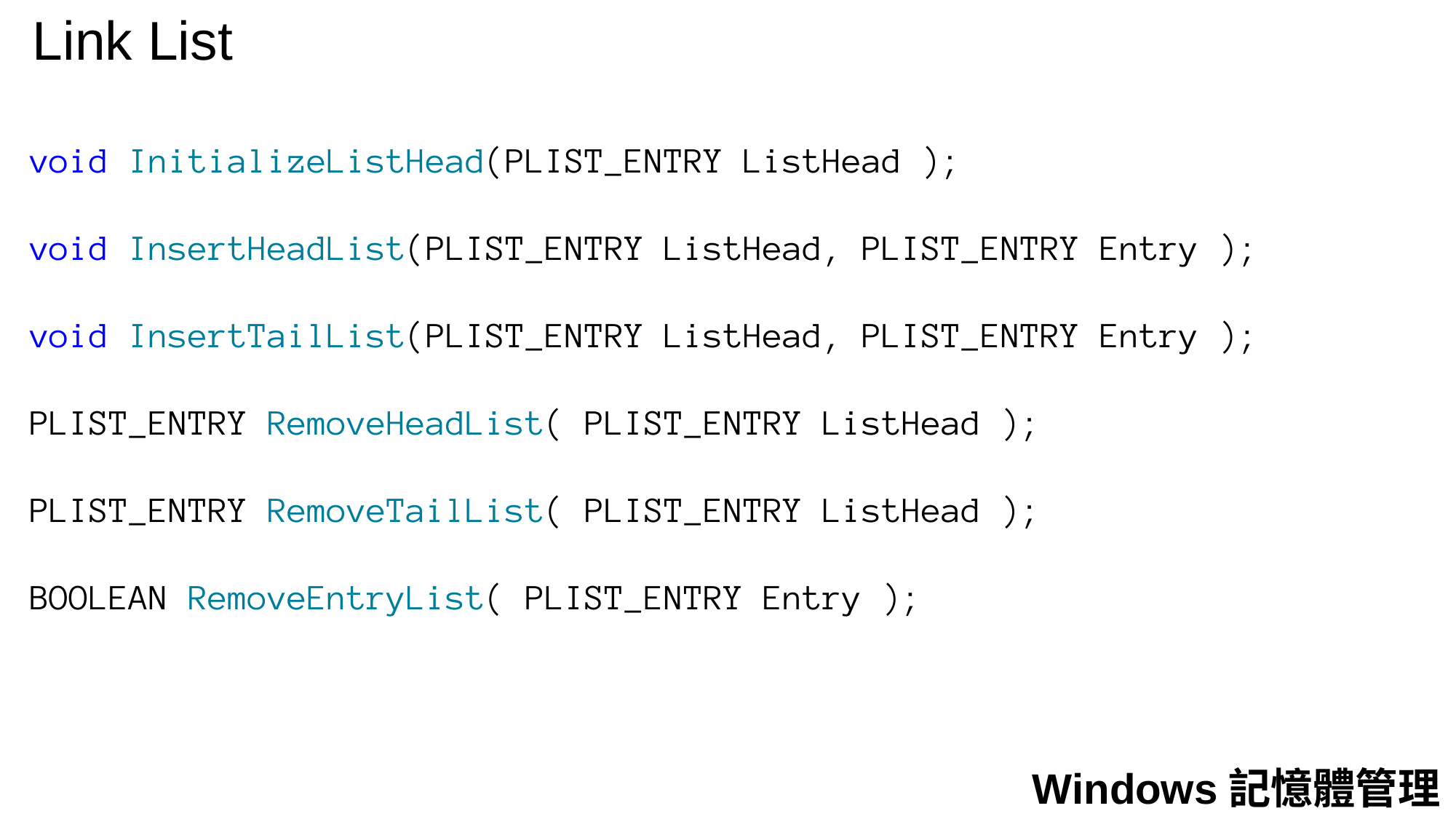

Link List
void InitializeListHead(PLIST_ENTRY ListHead );

void InsertHeadList(PLIST_ENTRY ListHead, PLIST_ENTRY Entry );

void InsertTailList(PLIST_ENTRY ListHead, PLIST_ENTRY Entry );

PLIST_ENTRY RemoveHeadList( PLIST_ENTRY ListHead );

PLIST_ENTRY RemoveTailList( PLIST_ENTRY ListHead );

BOOLEAN RemoveEntryList( PLIST_ENTRY Entry );

Windows記憶體管理